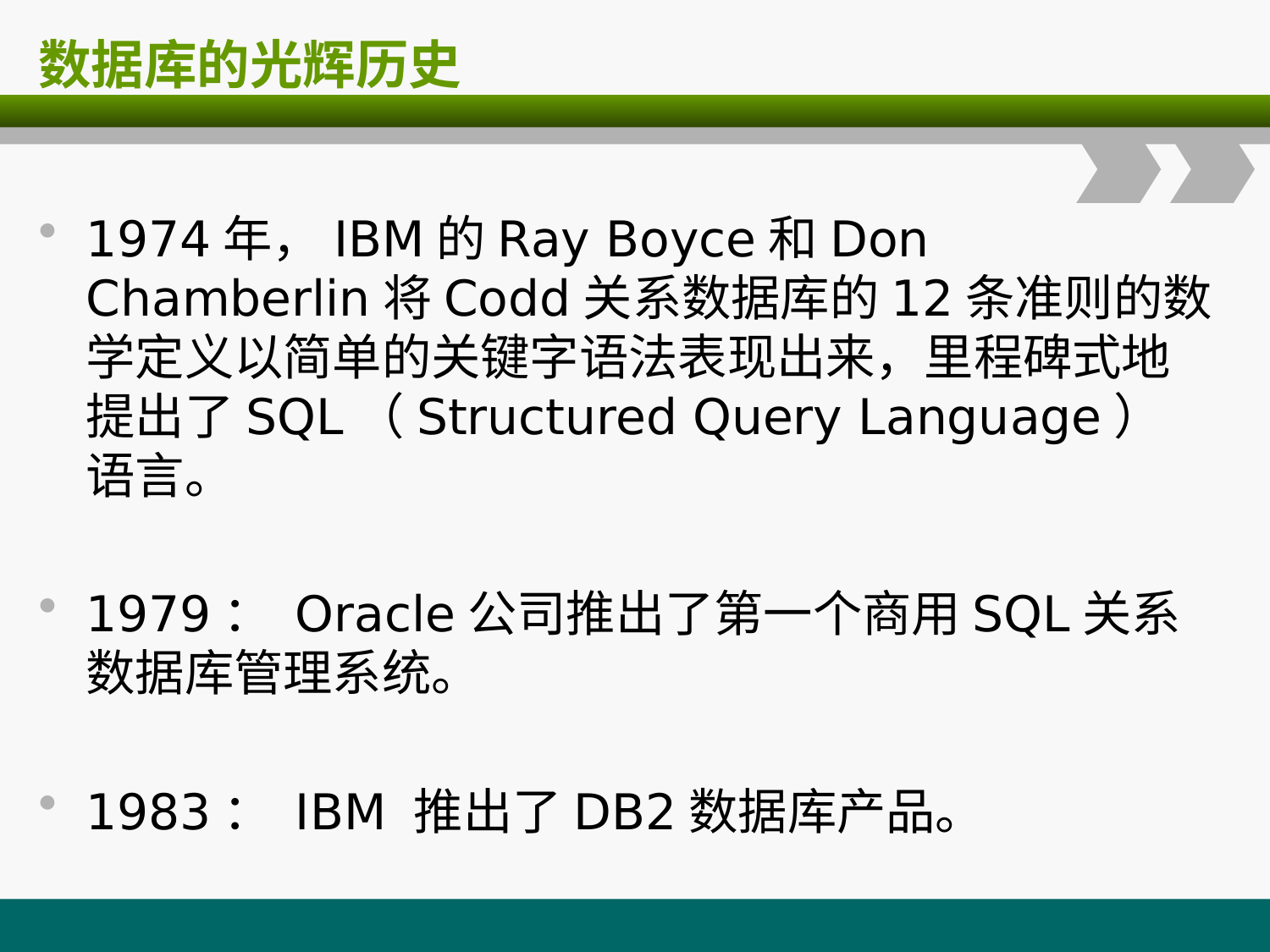

# 数据库的光辉历史
1974年，IBM的Ray Boyce和Don Chamberlin将Codd关系数据库的12条准则的数学定义以简单的关键字语法表现出来，里程碑式地提出了SQL（Structured Query Language）语言。

1979： Oracle公司推出了第一个商用SQL关系数据库管理系统。

1983： IBM 推出了DB2数据库产品。